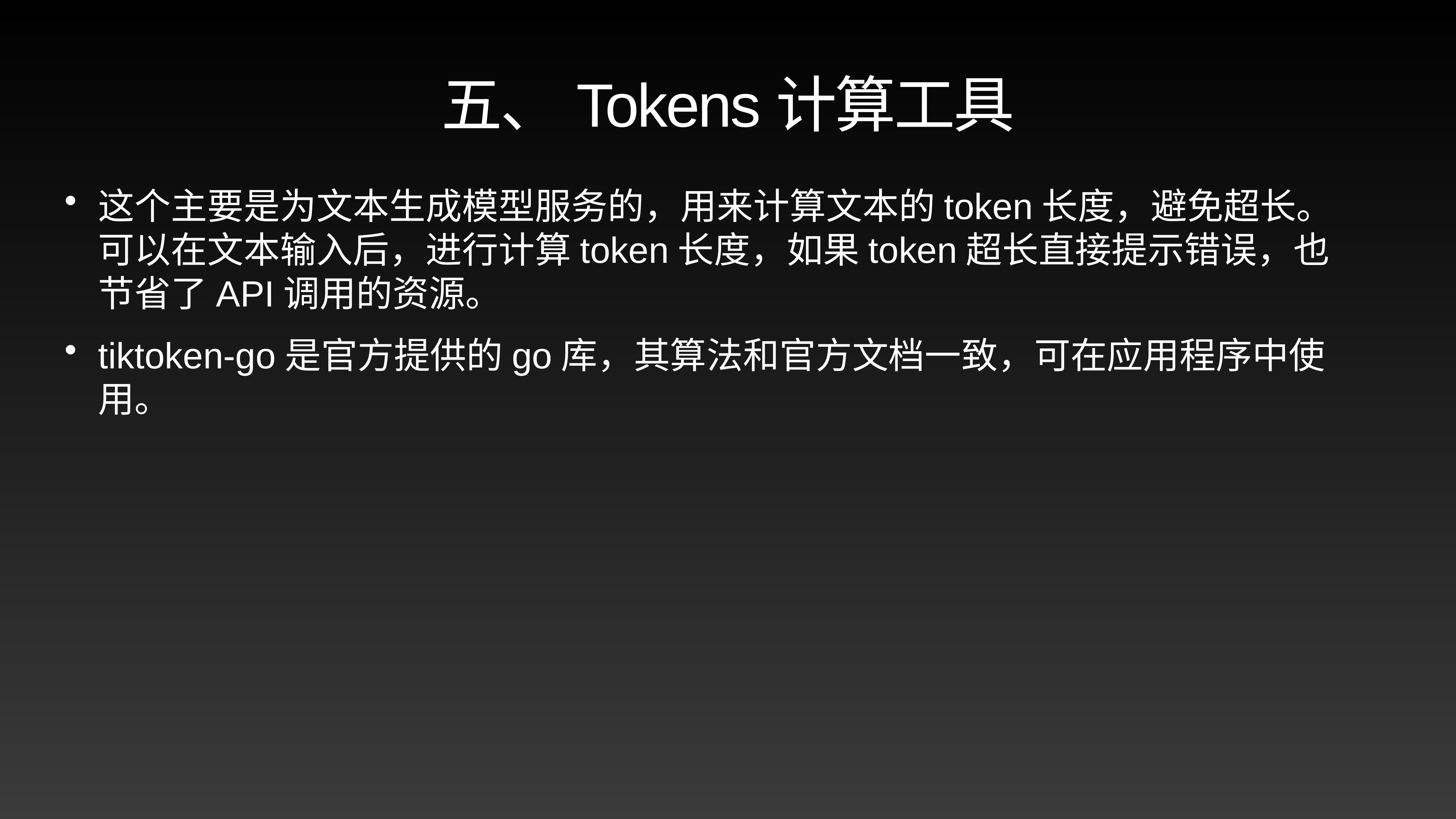

# 五、Tokens计算工具
这个主要是为文本生成模型服务的，用来计算文本的token长度，避免超长。可以在文本输入后，进行计算token长度，如果token超长直接提示错误，也节省了API调用的资源。
tiktoken-go是官方提供的go库，其算法和官方文档一致，可在应用程序中使用。